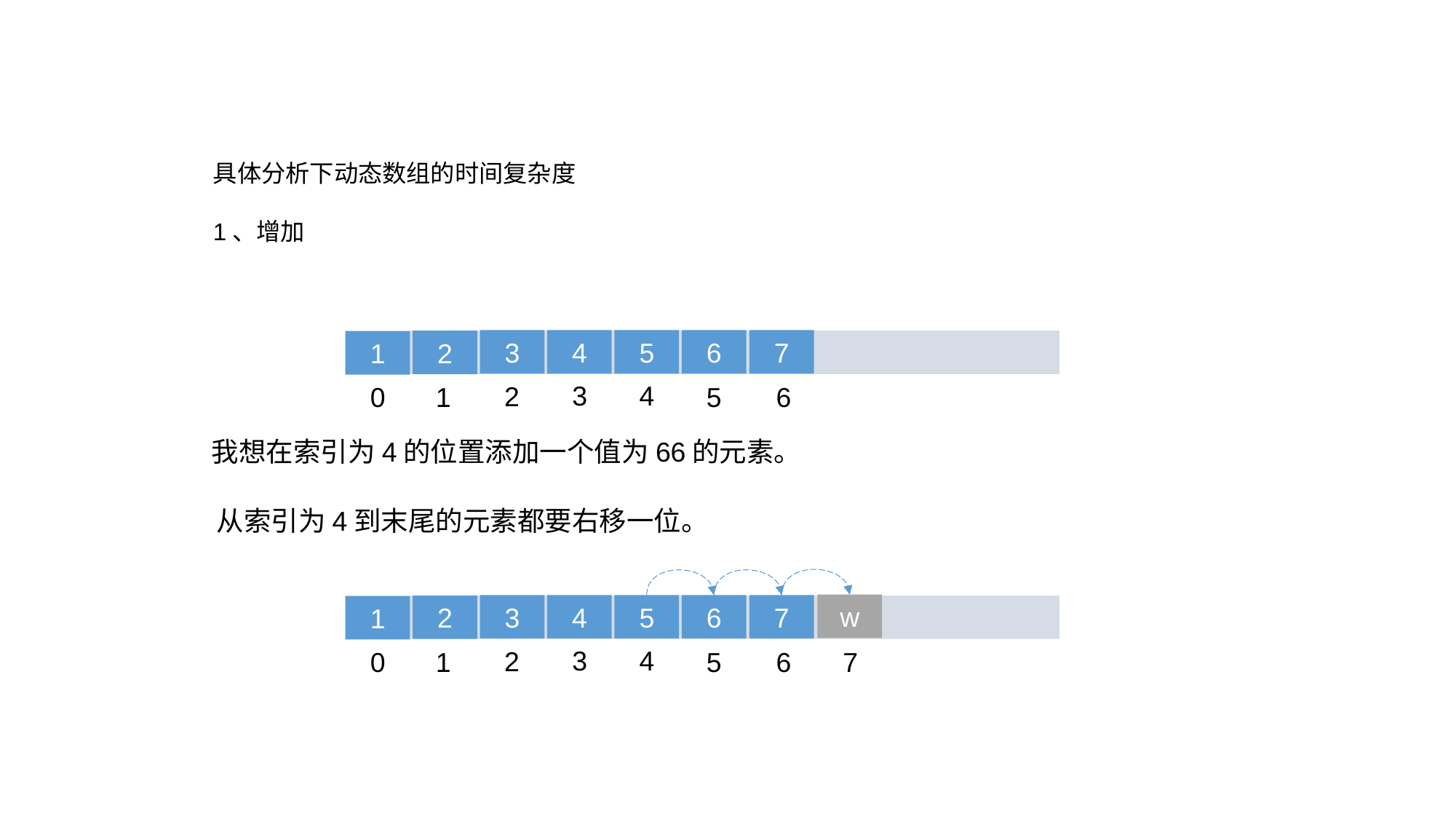

具体分析下动态数组的时间复杂度

1、增加
3
4
5
6
7

2
1
3
4
2
0
1
5
6
我想在索引为4的位置添加一个值为66的元素。
从索引为4到末尾的元素都要右移一位。
w
3
4
5
6
7

2
1
3
4
2
0
1
5
6
7